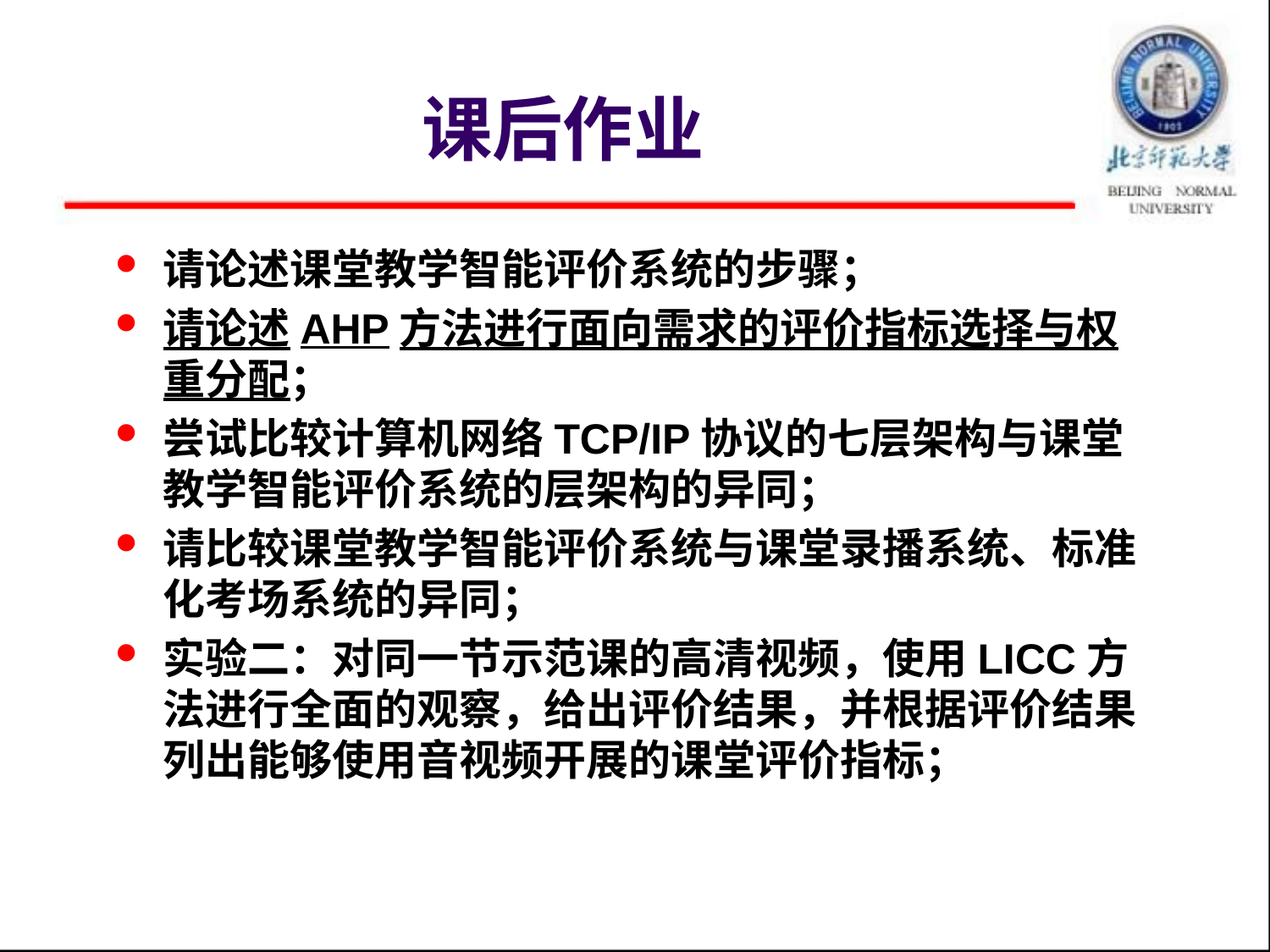

# 课后作业
请论述课堂教学智能评价系统的步骤；
请论述AHP方法进行面向需求的评价指标选择与权重分配；
尝试比较计算机网络TCP/IP协议的七层架构与课堂教学智能评价系统的层架构的异同；
请比较课堂教学智能评价系统与课堂录播系统、标准化考场系统的异同；
实验二：对同一节示范课的高清视频，使用LICC方法进行全面的观察，给出评价结果，并根据评价结果列出能够使用音视频开展的课堂评价指标；